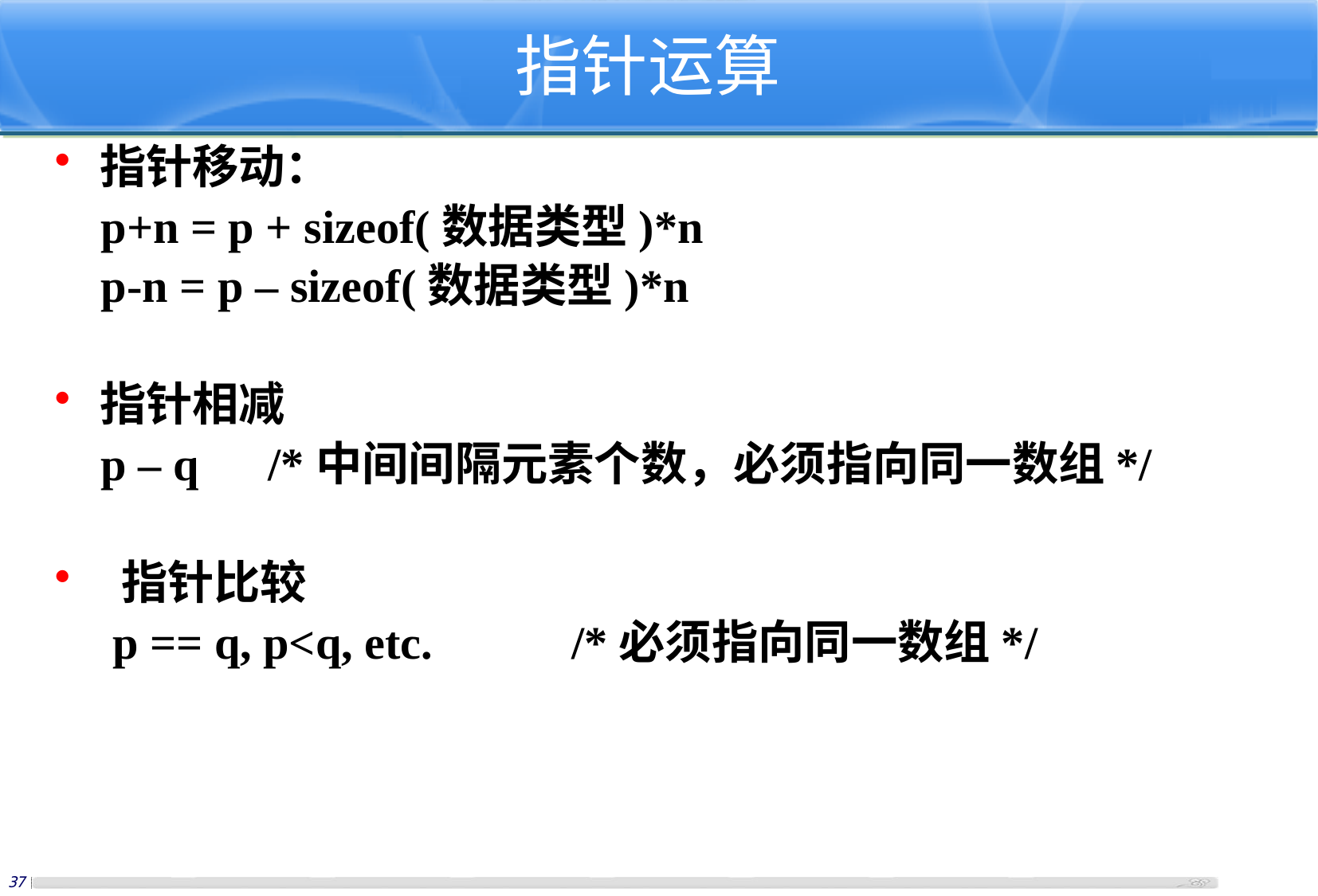

指针运算

指针移动：
    p+n = p + sizeof(数据类型)*n
    p-n = p – sizeof(数据类型)*n

指针相减
    p – q      /*中间间隔元素个数，必须指向同一数组*/

 指针比较
     p == q, p<q, etc.            /*必须指向同一数组*/